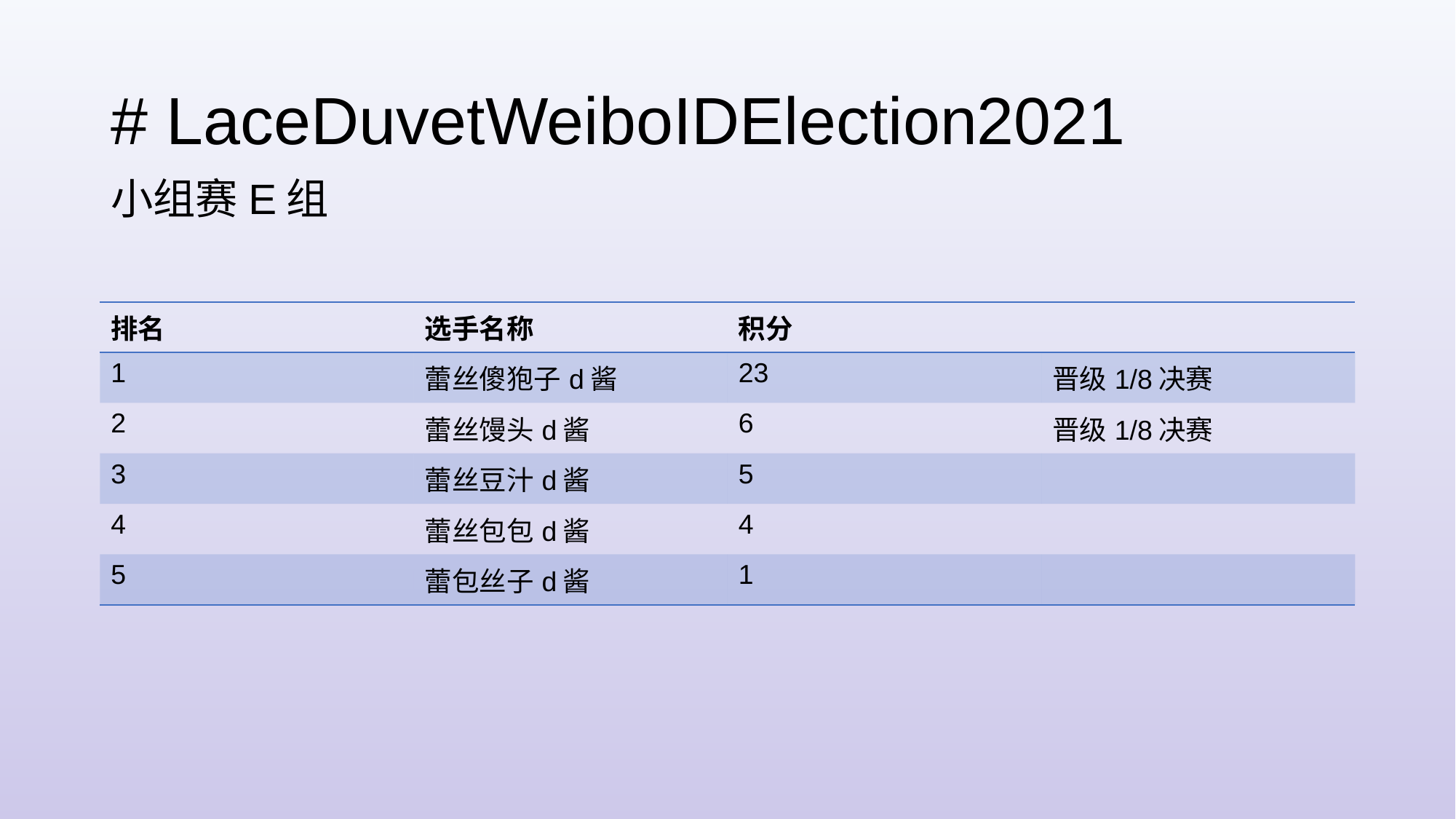

# # LaceDuvetWeiboIDElection2021
小组赛E组
| 排名 | 选手名称 | 积分 |  |
| --- | --- | --- | --- |
| 1 | 蕾丝傻狍子d酱 | 23 | 晋级1/8决赛 |
| 2 | 蕾丝馒头d酱 | 6 | 晋级1/8决赛 |
| 3 | 蕾丝豆汁d酱 | 5 |  |
| 4 | 蕾丝包包d酱 | 4 |  |
| 5 | 蕾包丝子d酱 | 1 |  |